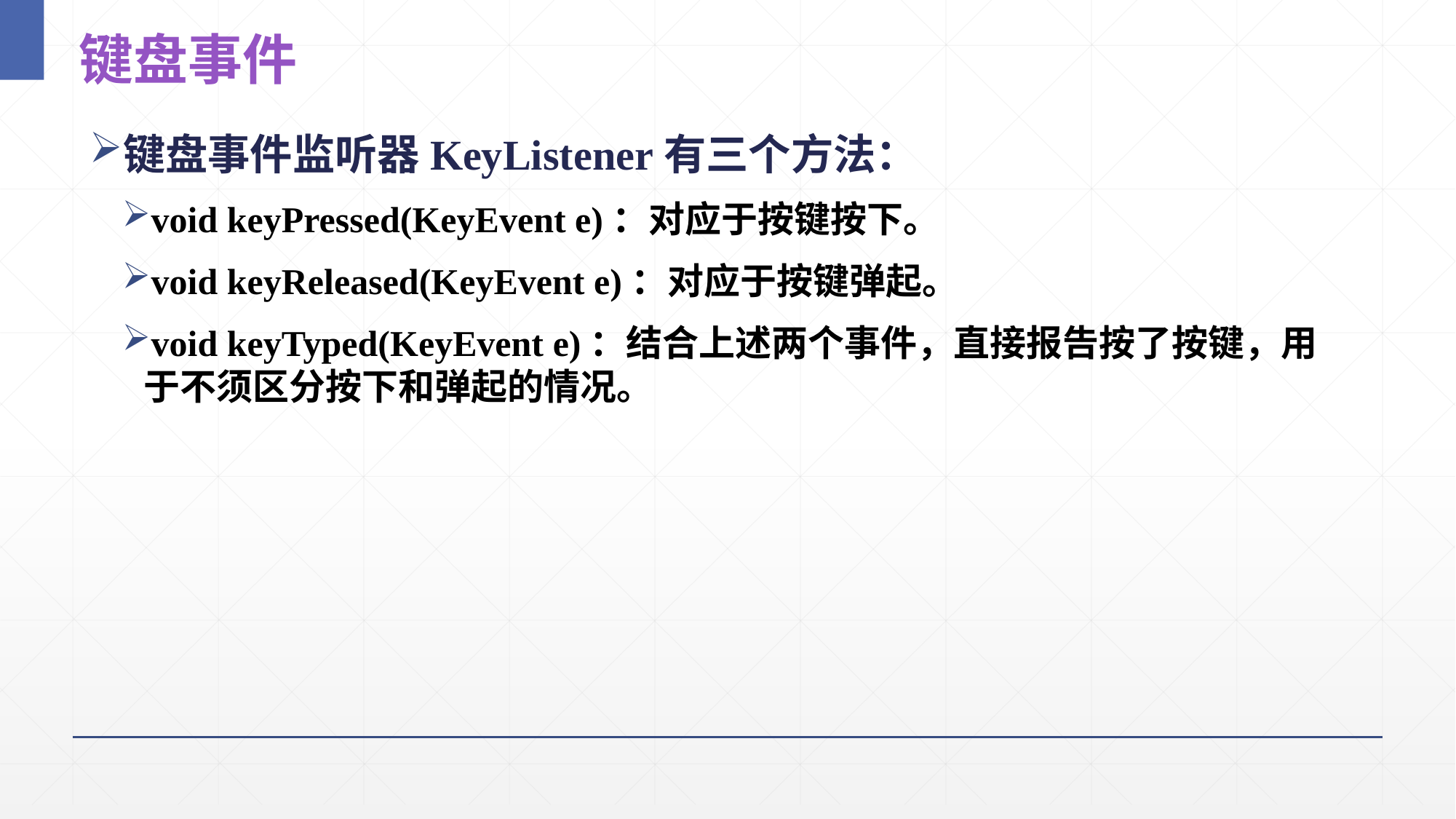

17
# 键盘事件
键盘事件监听器KeyListener有三个方法：
void keyPressed(KeyEvent e)：对应于按键按下。
void keyReleased(KeyEvent e)：对应于按键弹起。
void keyTyped(KeyEvent e)：结合上述两个事件，直接报告按了按键，用于不须区分按下和弹起的情况。